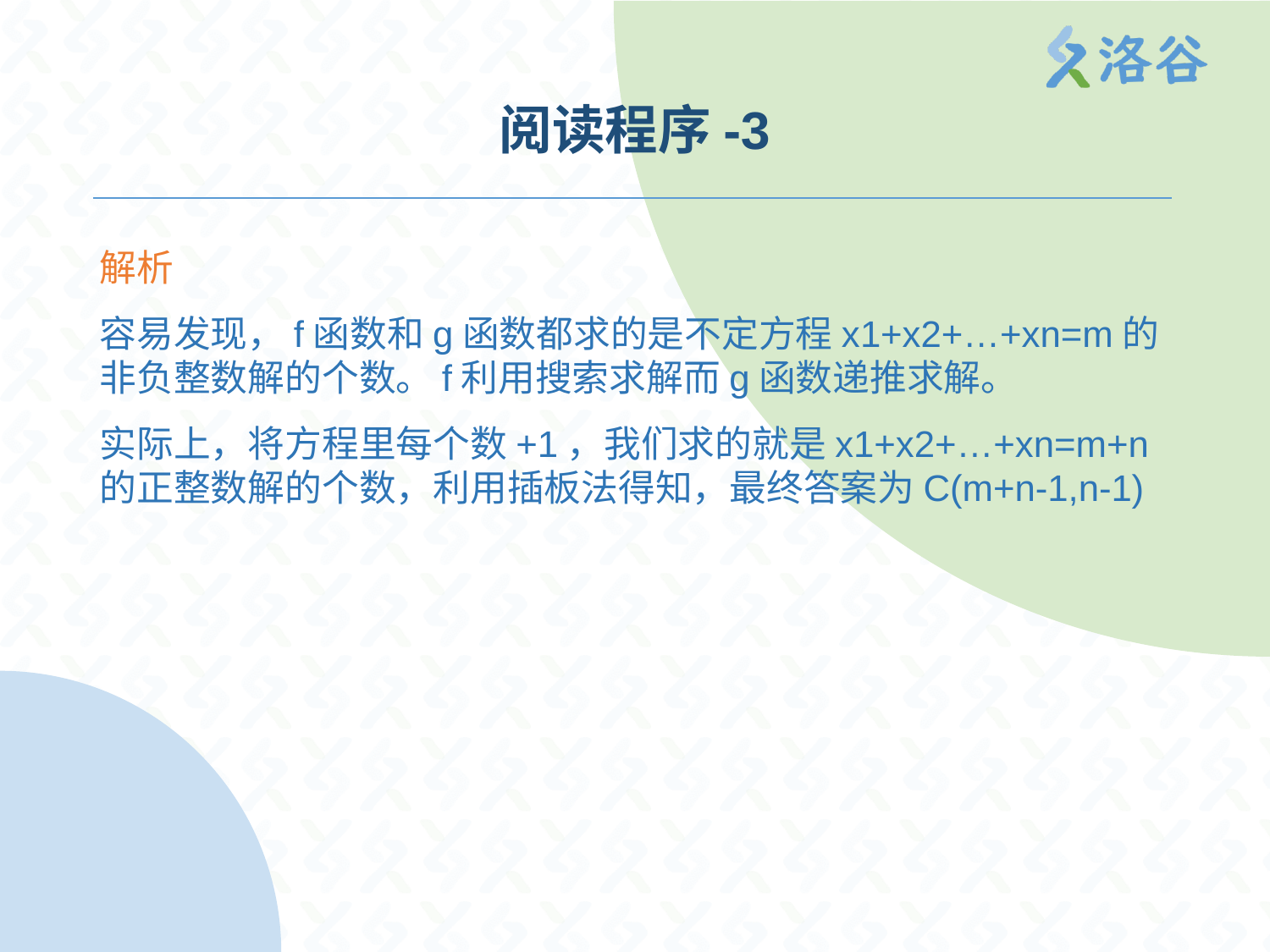

# 阅读程序-3
解析
容易发现，f函数和g函数都求的是不定方程x1+x2+…+xn=m的非负整数解的个数。f利用搜索求解而g函数递推求解。
实际上，将方程里每个数+1，我们求的就是x1+x2+…+xn=m+n的正整数解的个数，利用插板法得知，最终答案为C(m+n-1,n-1)